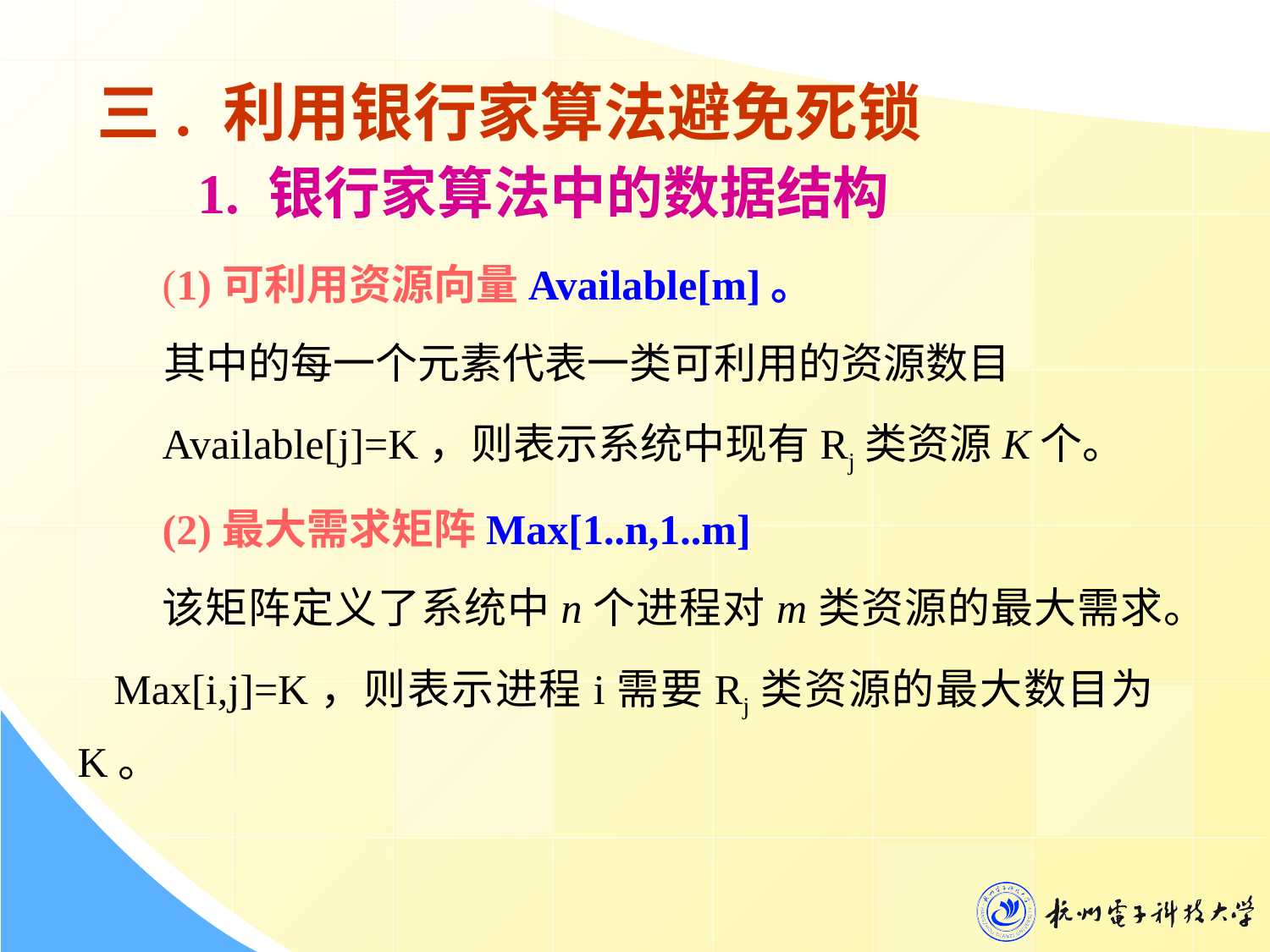

三. 利用银行家算法避免死锁
1. 银行家算法中的数据结构
        (1)可利用资源向量Available[m]。
        其中的每一个元素代表一类可利用的资源数目
        Available[j]=K，则表示系统中现有Rj类资源K个。
        (2)最大需求矩阵Max[1..n,1..m]
       该矩阵定义了系统中n个进程对m类资源的最大需求。
   Max[i,j]=K，则表示进程i需要Rj类资源的最大数目为K。